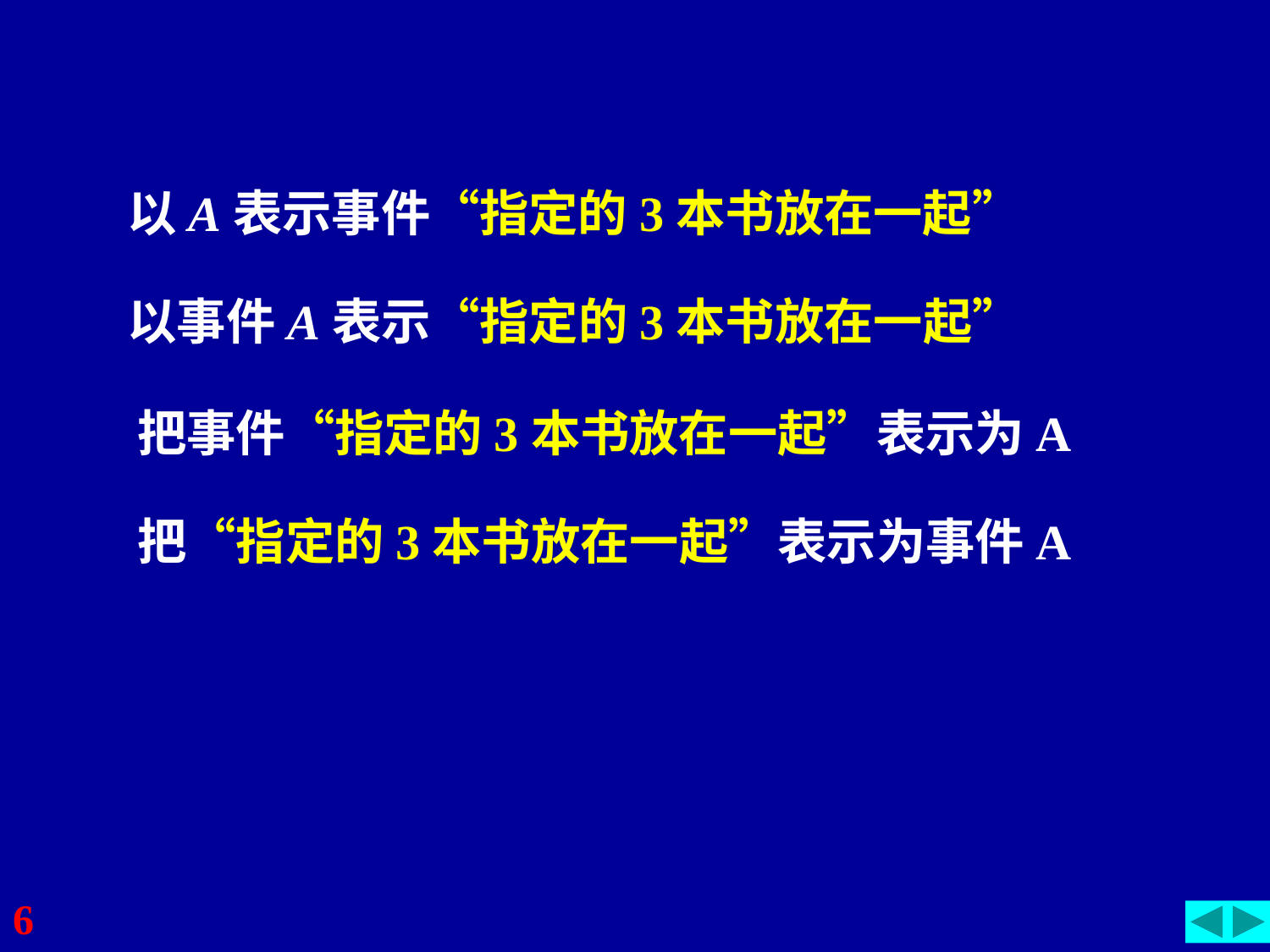

以A表示事件“指定的3本书放在一起”
以事件A表示“指定的3本书放在一起”
把事件“指定的3本书放在一起”表示为A
把“指定的3本书放在一起”表示为事件A
6